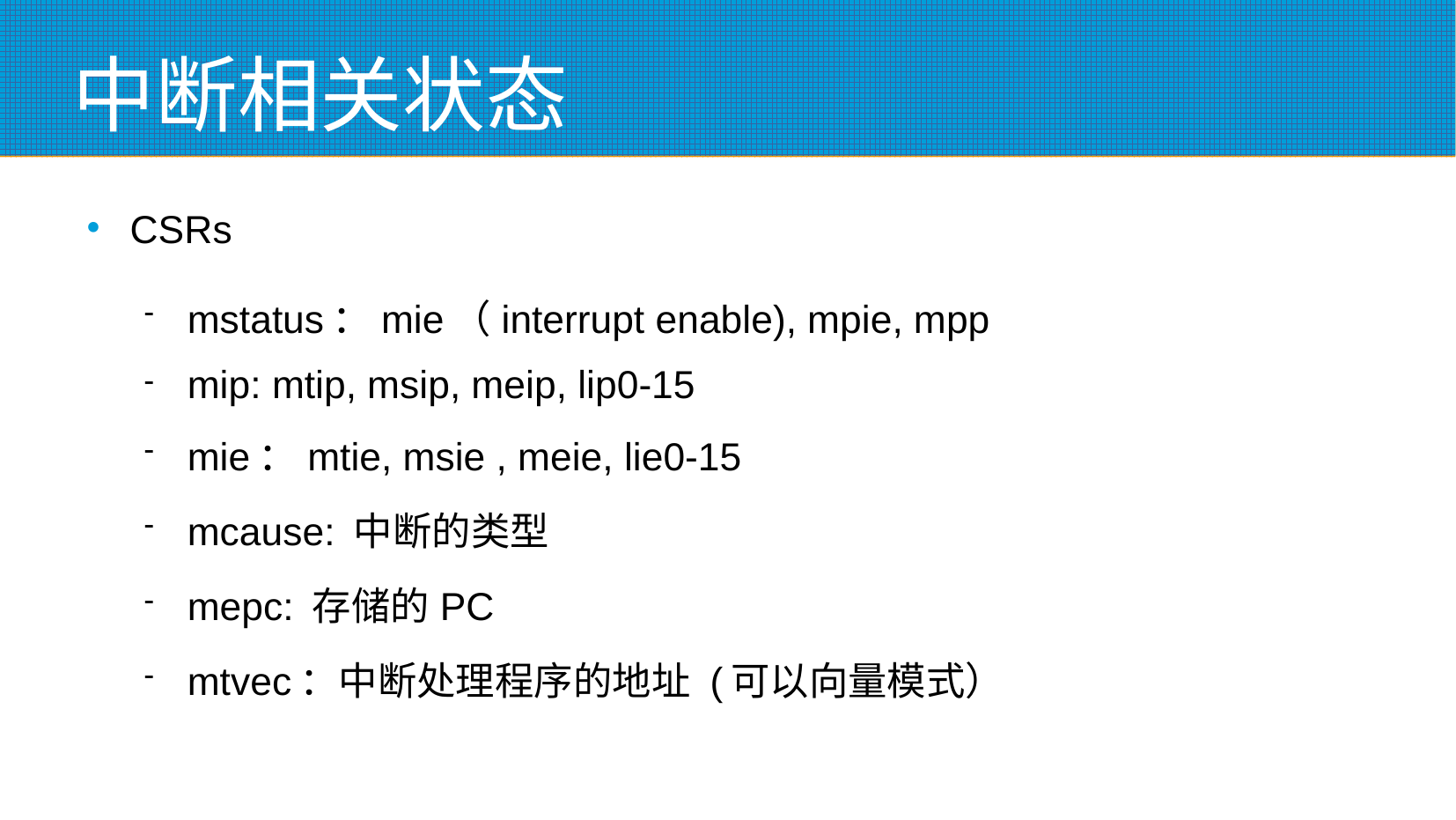

# 中断相关状态
CSRs
mstatus：mie（interrupt enable), mpie, mpp
mip: mtip, msip, meip, lip0-15
mie：mtie, msie , meie, lie0-15
mcause: 中断的类型
mepc: 存储的PC
mtvec：中断处理程序的地址 (可以向量模式）